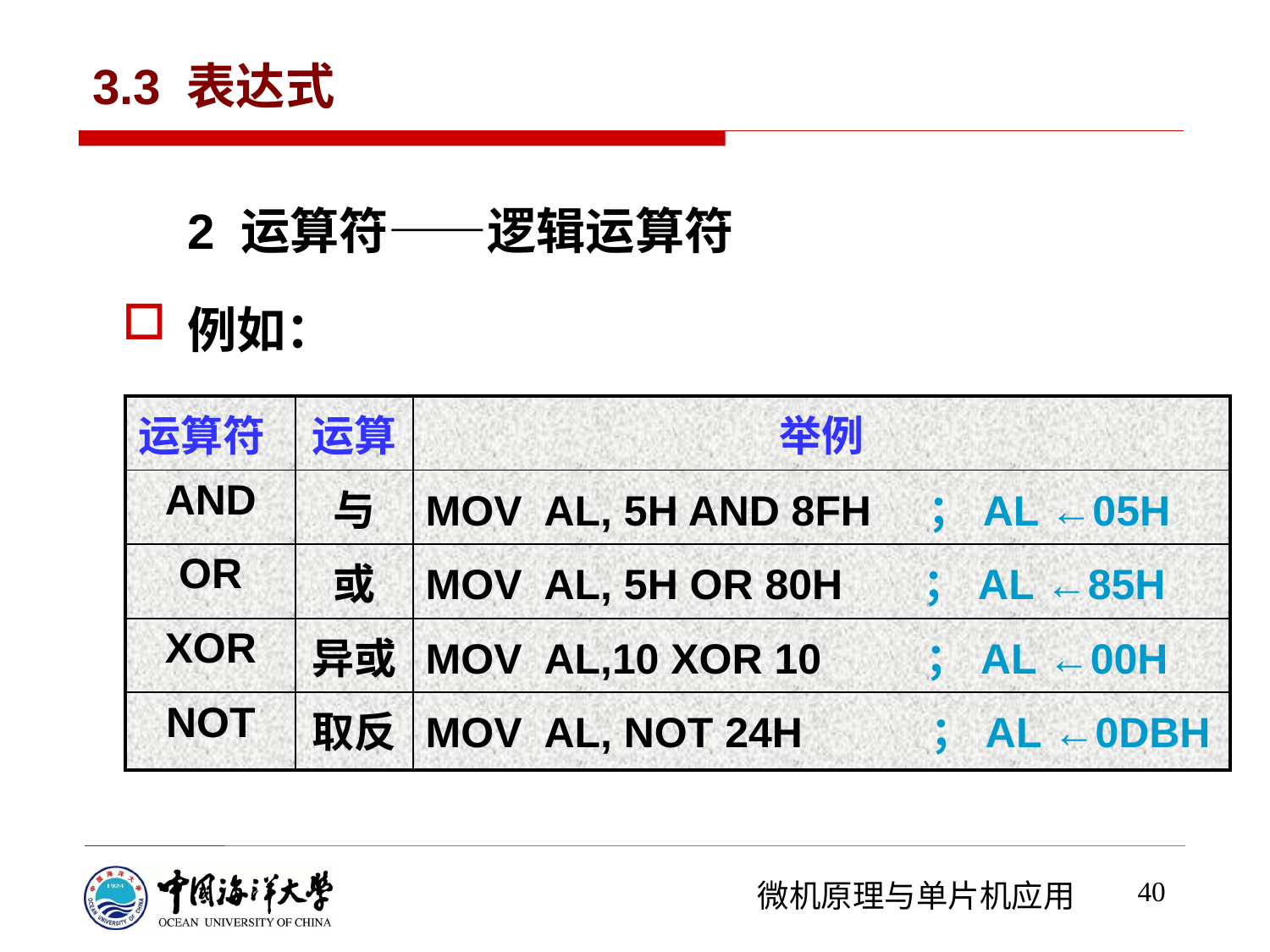

# 3.3 表达式
2 运算符——逻辑运算符
例如：

| 运算符 | 运算 | 举例 |
| --- | --- | --- |
| AND | 与 | MOV AL, 5H AND 8FH ；AL ←05H |
| OR | 或 | MOV AL, 5H OR 80H ；AL ←85H |
| XOR | 异或 | MOV AL,10 XOR 10 ；AL ←00H |
| NOT | 取反 | MOV AL, NOT 24H ；AL ←0DBH |
40